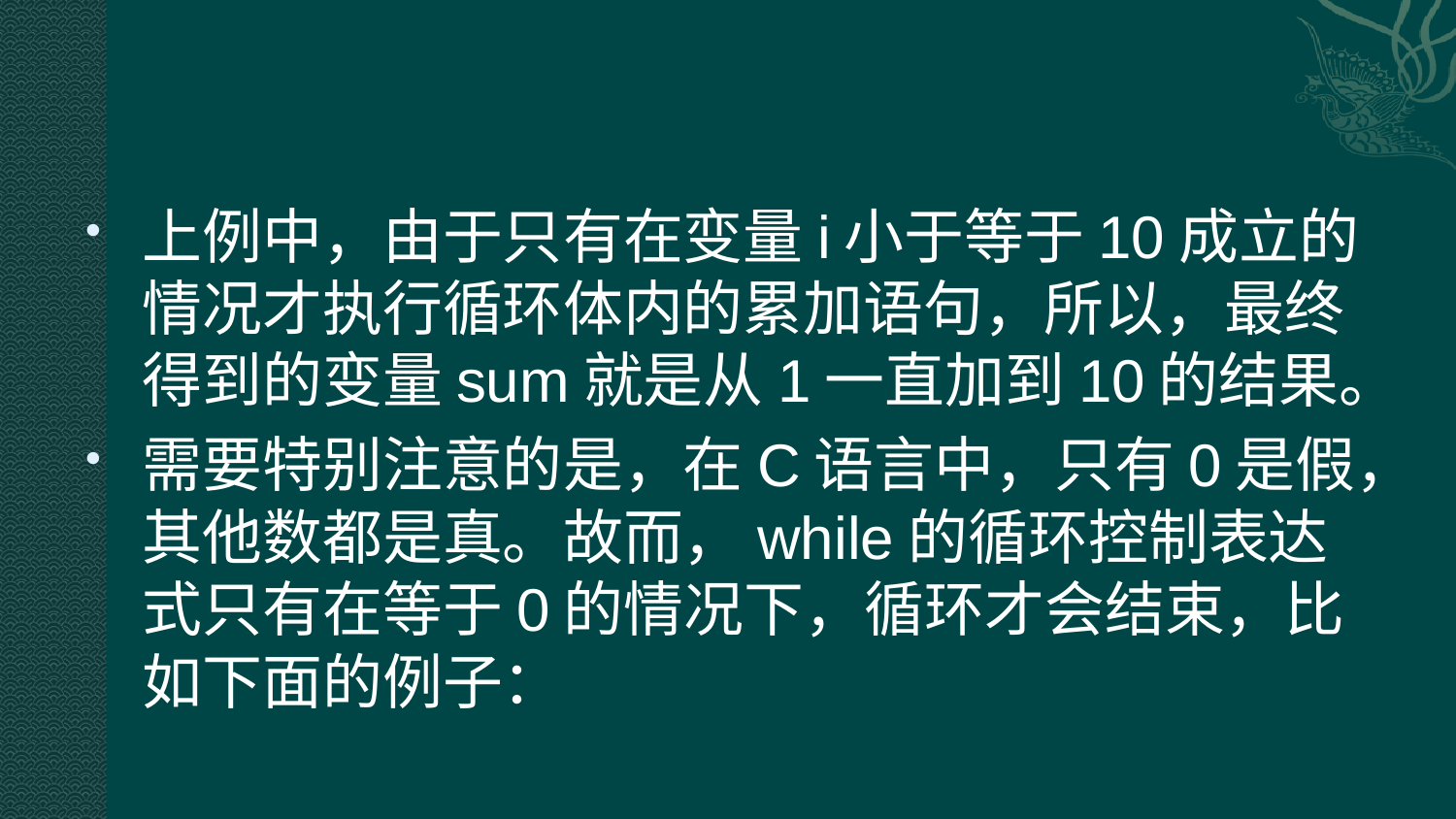

#
上例中，由于只有在变量i小于等于10成立的情况才执行循环体内的累加语句，所以，最终得到的变量sum就是从1一直加到10的结果。
需要特别注意的是，在C语言中，只有0是假，其他数都是真。故而，while的循环控制表达式只有在等于0的情况下，循环才会结束，比如下面的例子：